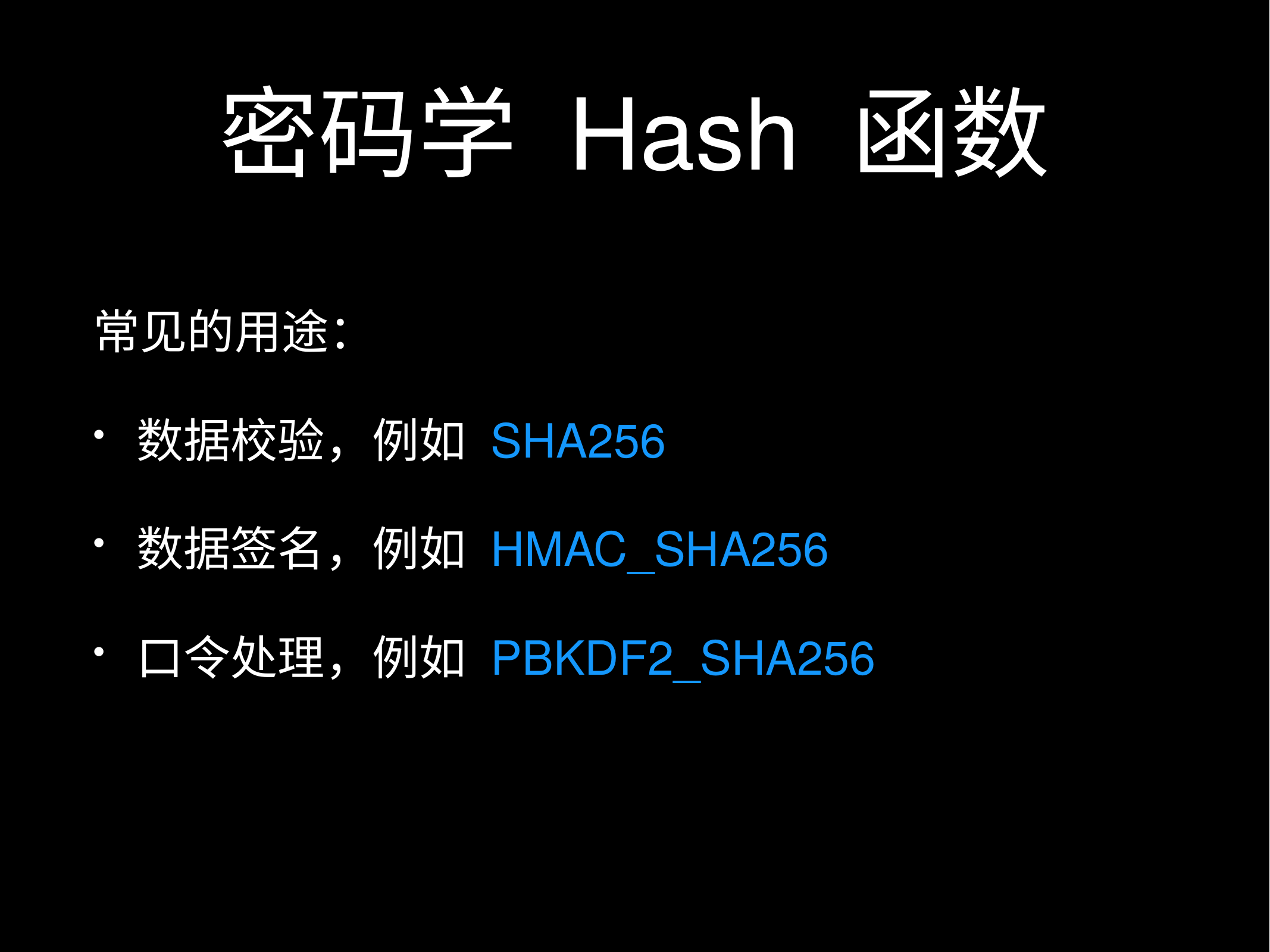

# 密码学 Hash 函数
常见的用途：
数据校验，例如 SHA256
数据签名，例如 HMAC_SHA256
口令处理，例如 PBKDF2_SHA256